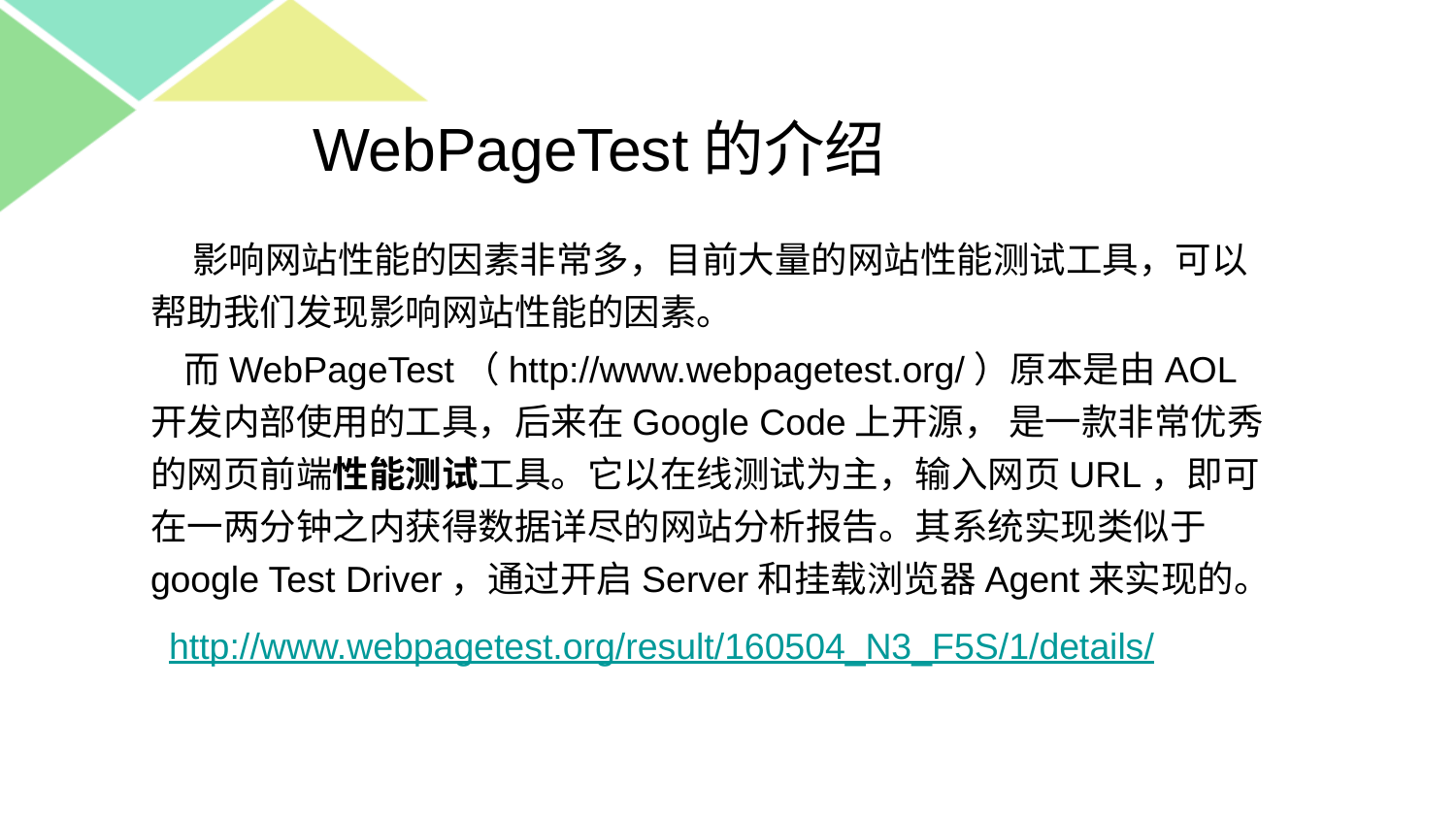

# WebPageTest的介绍
    影响网站性能的因素非常多，目前大量的网站性能测试工具，可以帮助我们发现影响网站性能的因素。
   而WebPageTest（http://www.webpagetest.org/）原本是由AOL开发内部使用的工具，后来在Google Code上开源， 是一款非常优秀的网页前端性能测试工具。它以在线测试为主，输入网页URL，即可在一两分钟之内获得数据详尽的网站分析报告。其系统实现类似于google Test Driver，通过开启Server和挂载浏览器Agent来实现的。
http://www.webpagetest.org/result/160504_N3_F5S/1/details/